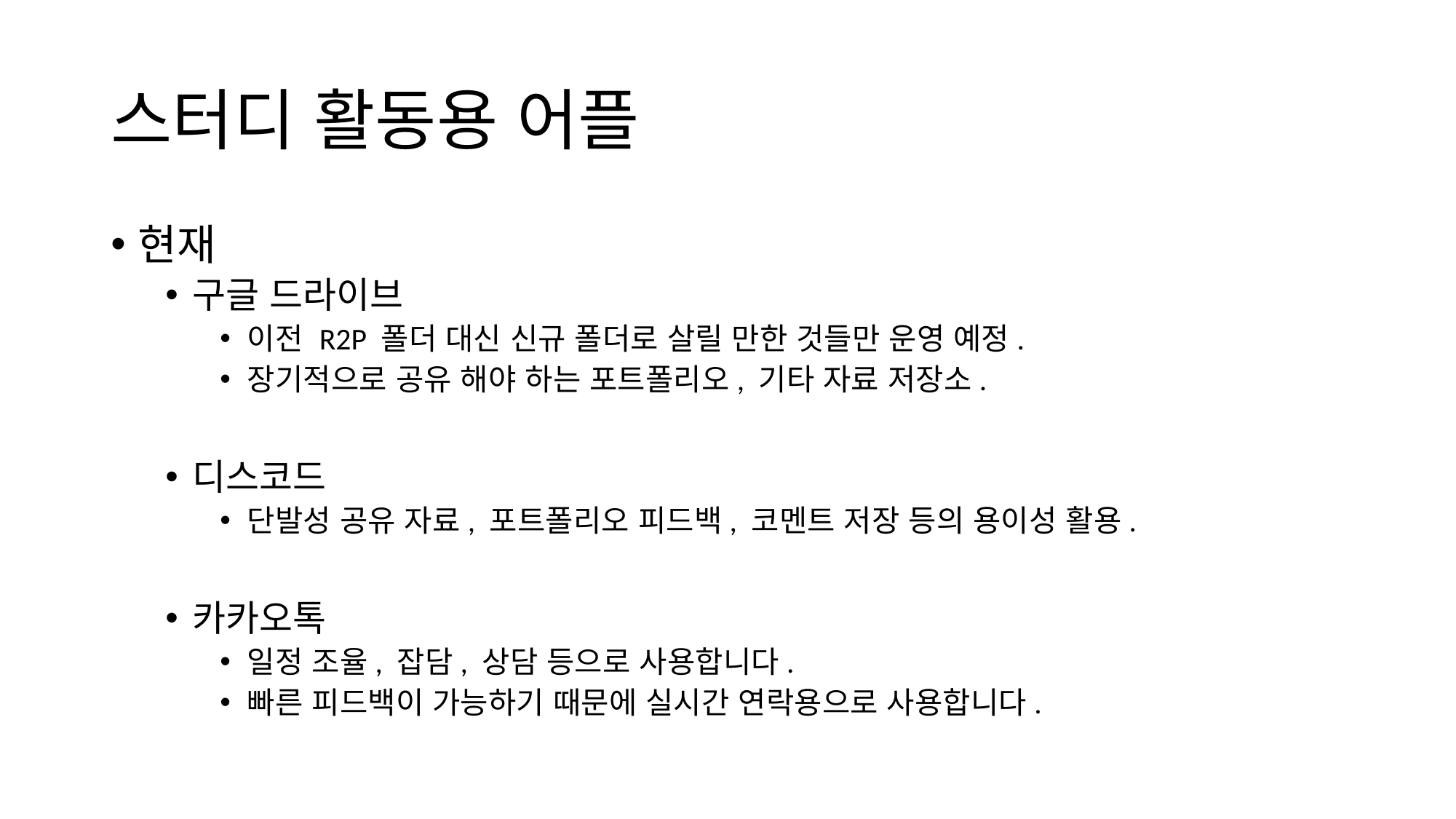

# 스터디 활동용 어플
현재
구글 드라이브
이전 R2P 폴더 대신 신규 폴더로 살릴 만한 것들만 운영 예정.
장기적으로 공유 해야 하는 포트폴리오, 기타 자료 저장소.

디스코드
단발성 공유 자료, 포트폴리오 피드백, 코멘트 저장 등의 용이성 활용.

카카오톡
일정 조율, 잡담, 상담 등으로 사용합니다.
빠른 피드백이 가능하기 때문에 실시간 연락용으로 사용합니다.